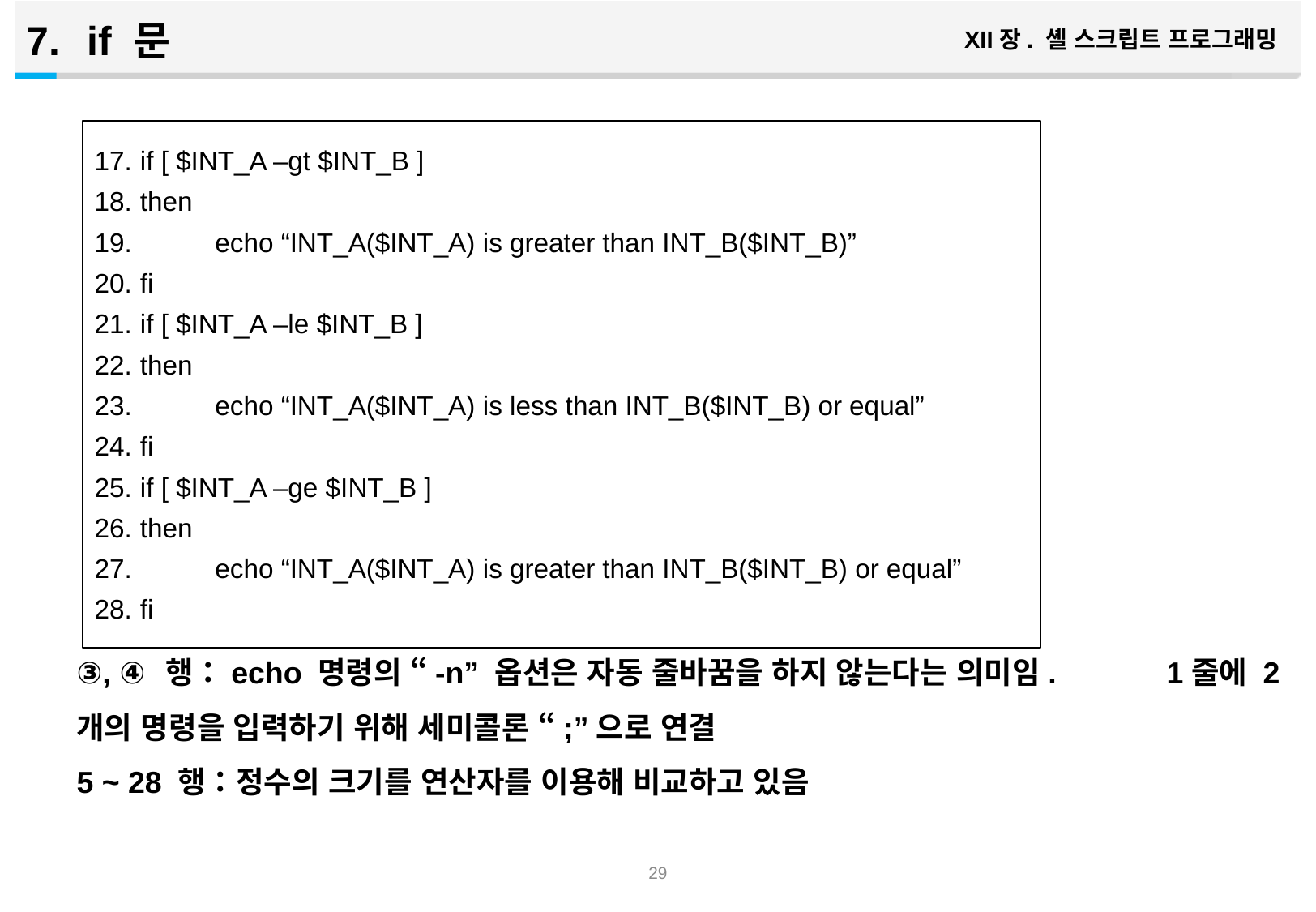

if 문
XII장. 셸 스크립트 프로그래밍

③, ④ 행：echo 명령의 “-n” 옵션은 자동 줄바꿈을 하지 않는다는 의미임.             1줄에 2개의 명령을 입력하기 위해 세미콜론 “;”으로 연결
5 ~ 28 행：정수의 크기를 연산자를 이용해 비교하고 있음
if [ $INT_A –gt $INT_B ]
then
          echo “INT_A($INT_A) is greater than INT_B($INT_B)”
fi
if [ $INT_A –le $INT_B ]
then
          echo “INT_A($INT_A) is less than INT_B($INT_B) or equal”
fi
if [ $INT_A –ge $INT_B ]
then
          echo “INT_A($INT_A) is greater than INT_B($INT_B) or equal”
fi
29